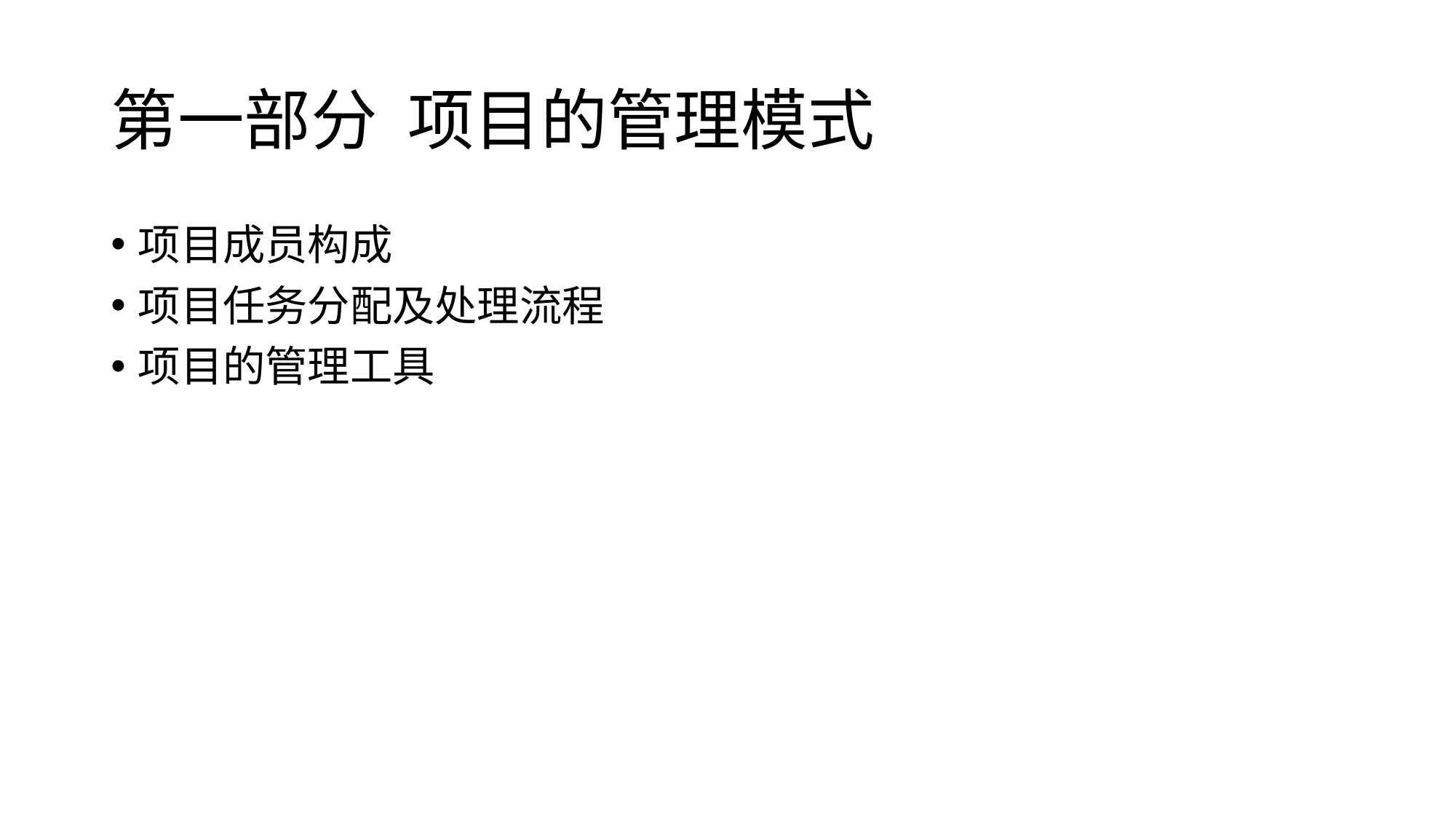

# 第一部分  项目的管理模式
项目成员构成
项目任务分配及处理流程
项目的管理工具